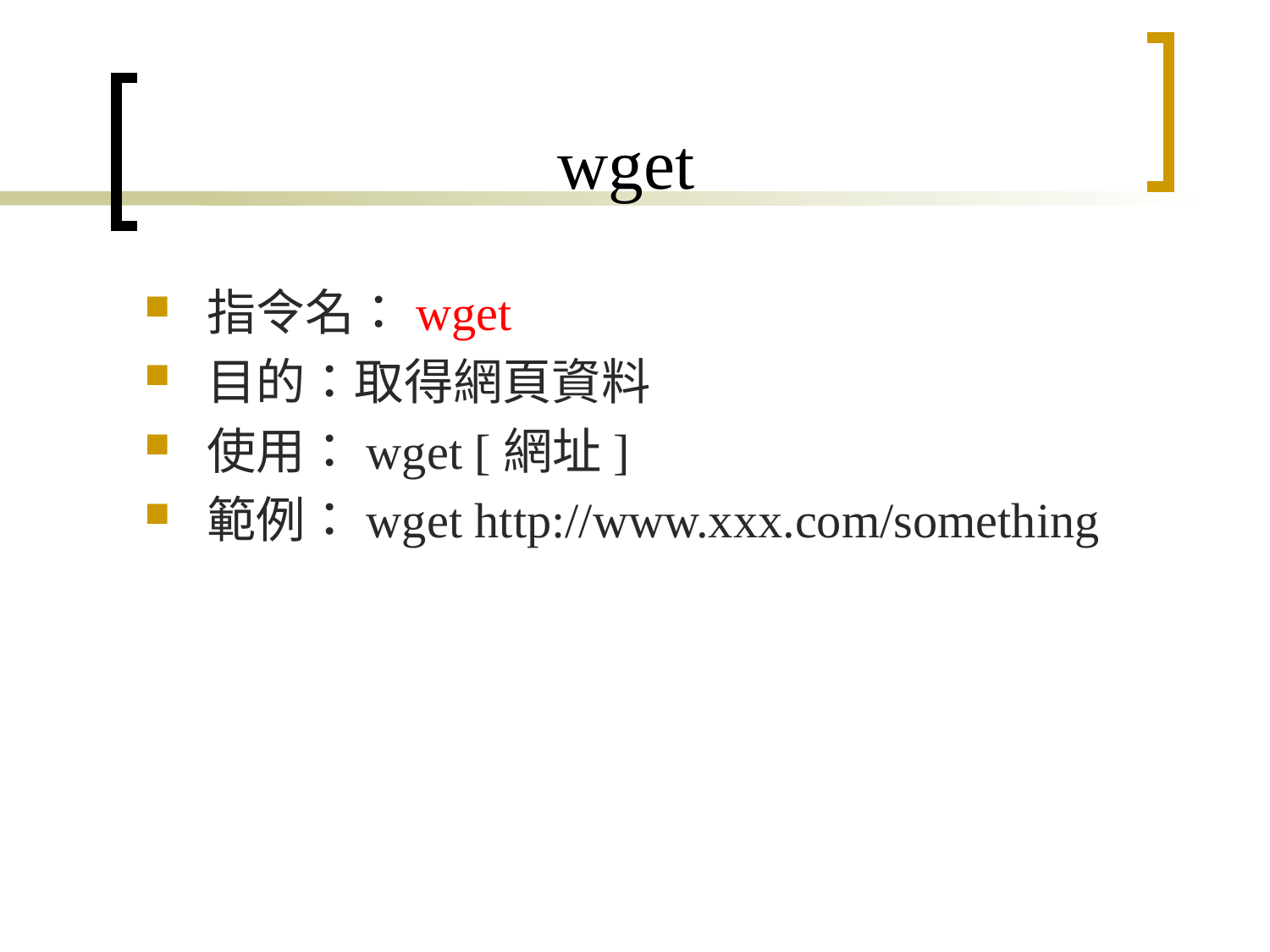

# wget
指令名：wget
目的：取得網頁資料
使用：wget [網址]
範例：wget http://www.xxx.com/something